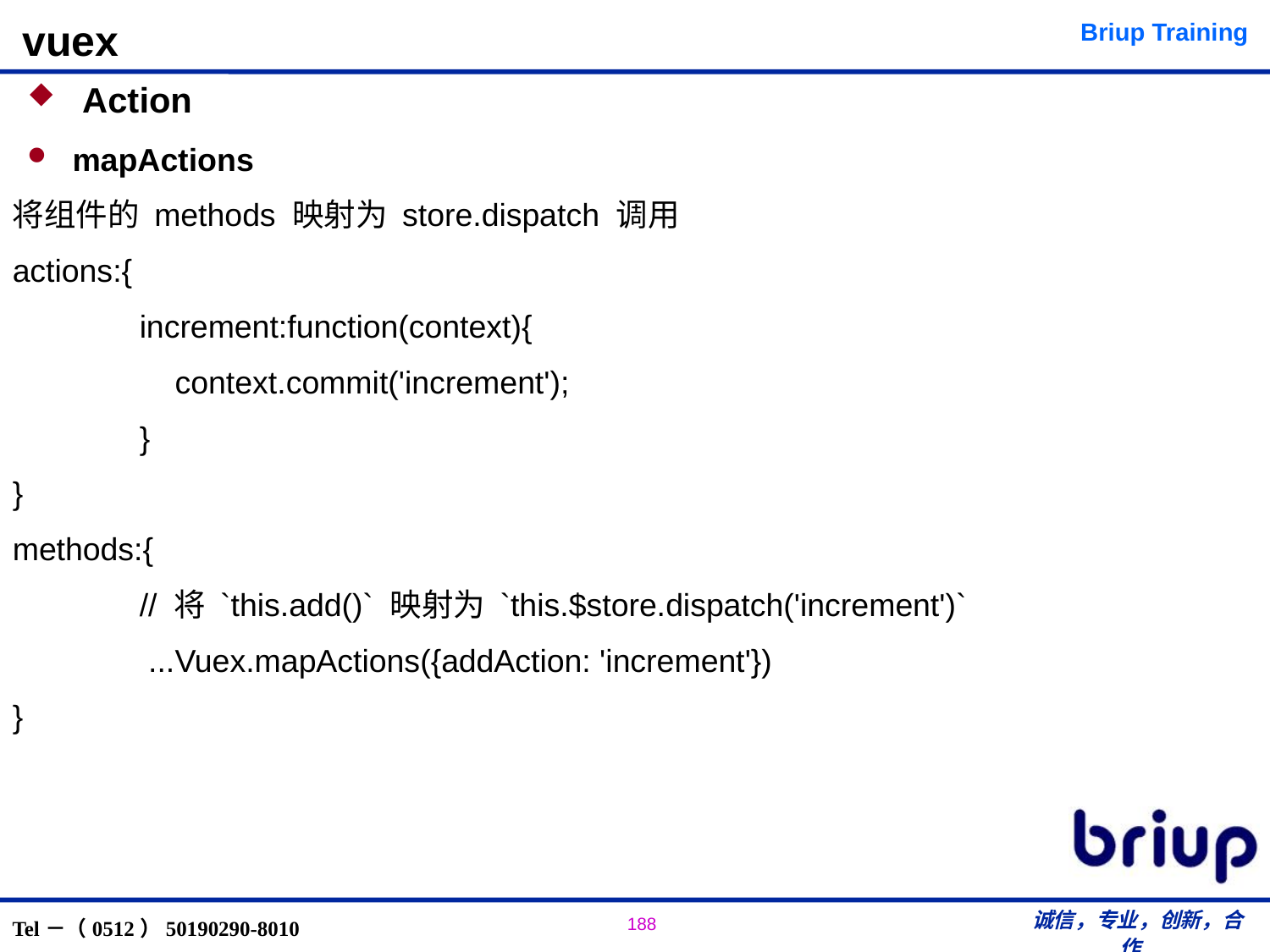

# vuex
 Action
mapActions
将组件的 methods 映射为 store.dispatch 调用
actions:{
	increment:function(context){
 	    context.commit('increment');
	}
}
methods:{
	// 将 `this.add()` 映射为 `this.$store.dispatch('increment')`
	 ...Vuex.mapActions({addAction: 'increment'})
}